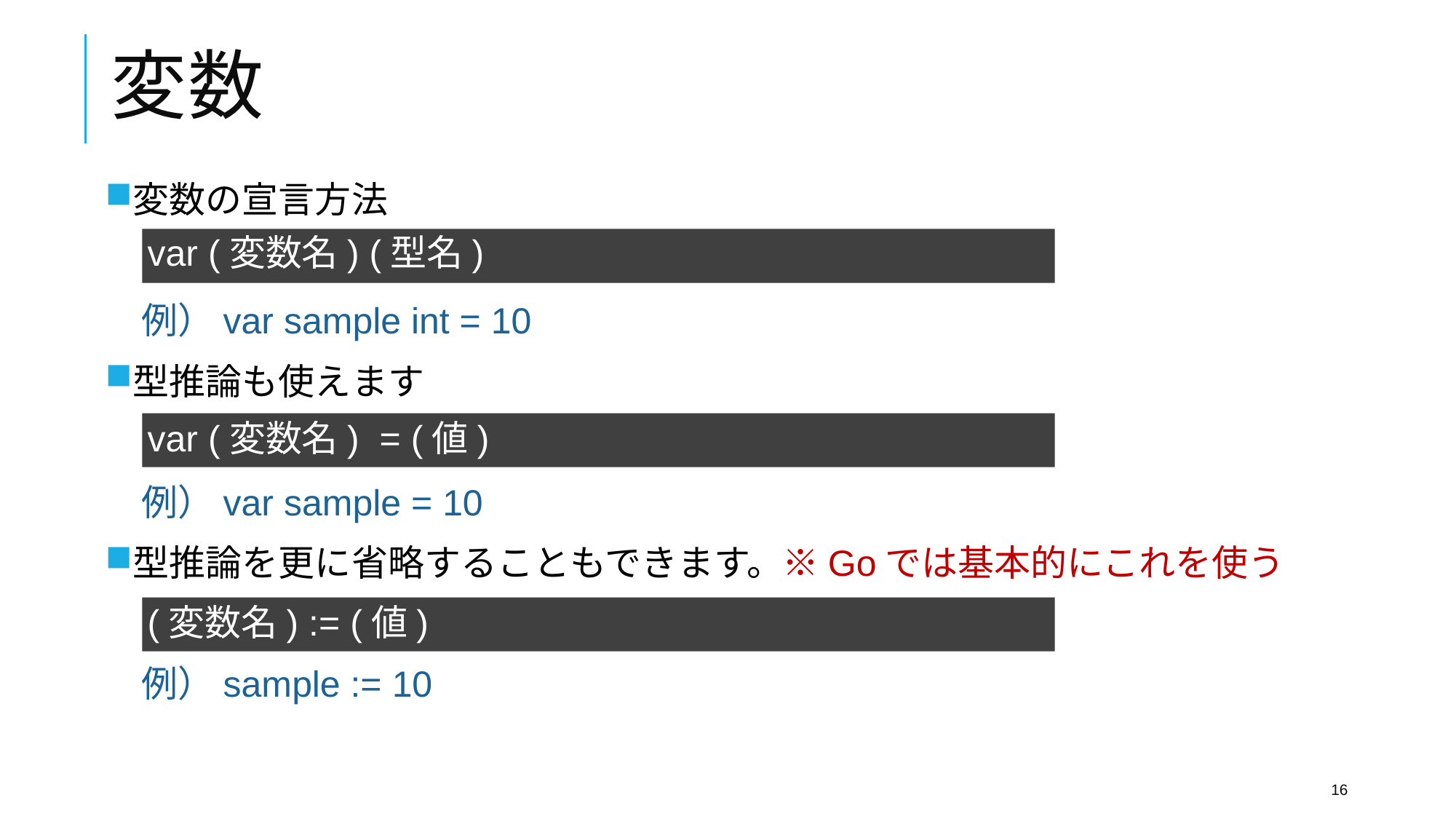

# 変数
変数の宣言方法

　例）var sample int = 10
型推論も使えます

　例）var sample = 10
型推論を更に省略することもできます。※Goでは基本的にこれを使う

　例）sample := 10
var (変数名) (型名)
var (変数名)  = (値)
(変数名) := (値)
16